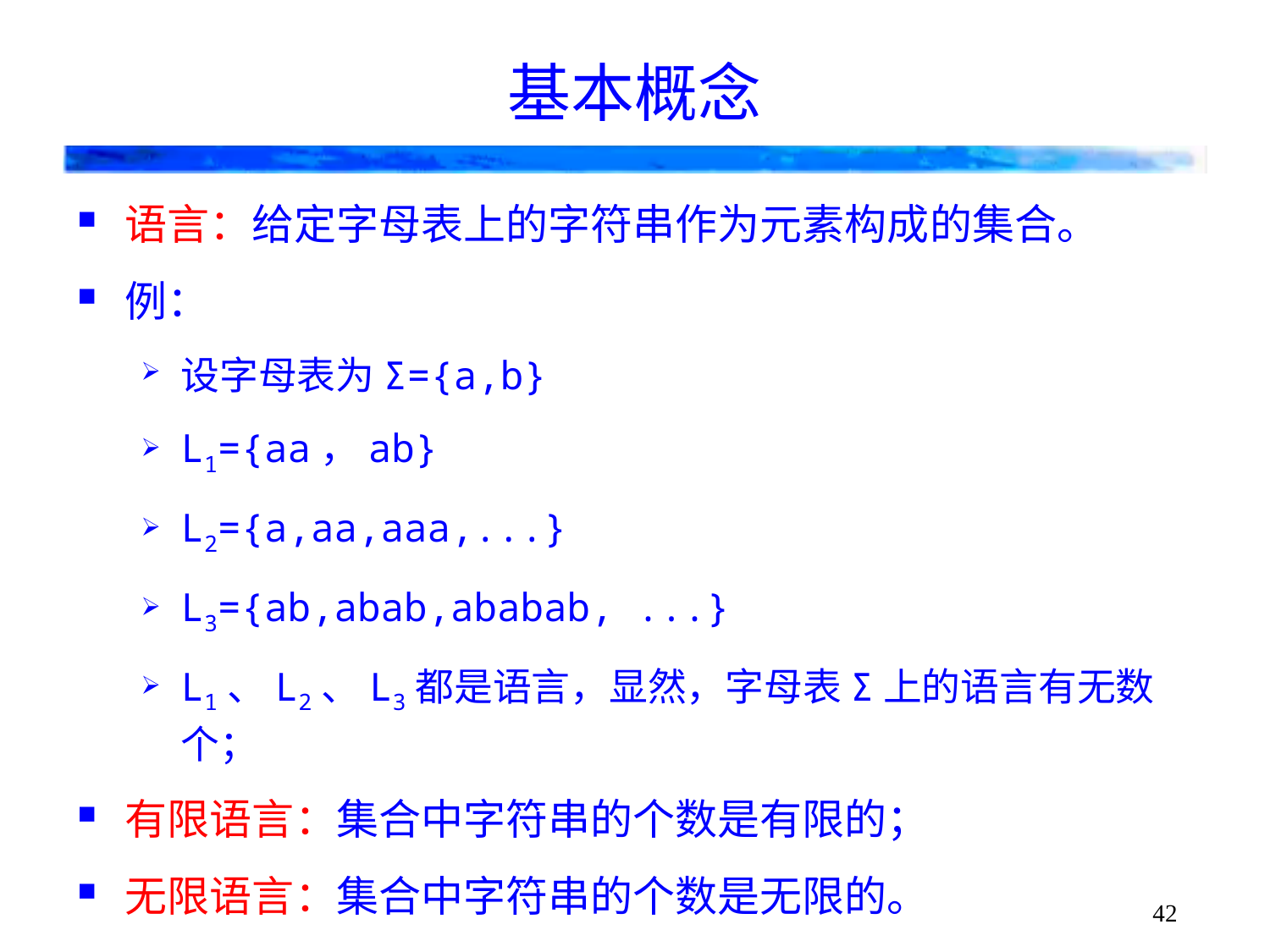

# 基本概念
语言：给定字母表上的字符串作为元素构成的集合。
例：
设字母表为Σ={a,b}
L1={aa，ab}
L2={a,aa,aaa,...}
L3={ab,abab,ababab, ...}
L1、L2、L3都是语言，显然，字母表Σ上的语言有无数个；
有限语言：集合中字符串的个数是有限的；
无限语言：集合中字符串的个数是无限的。
42